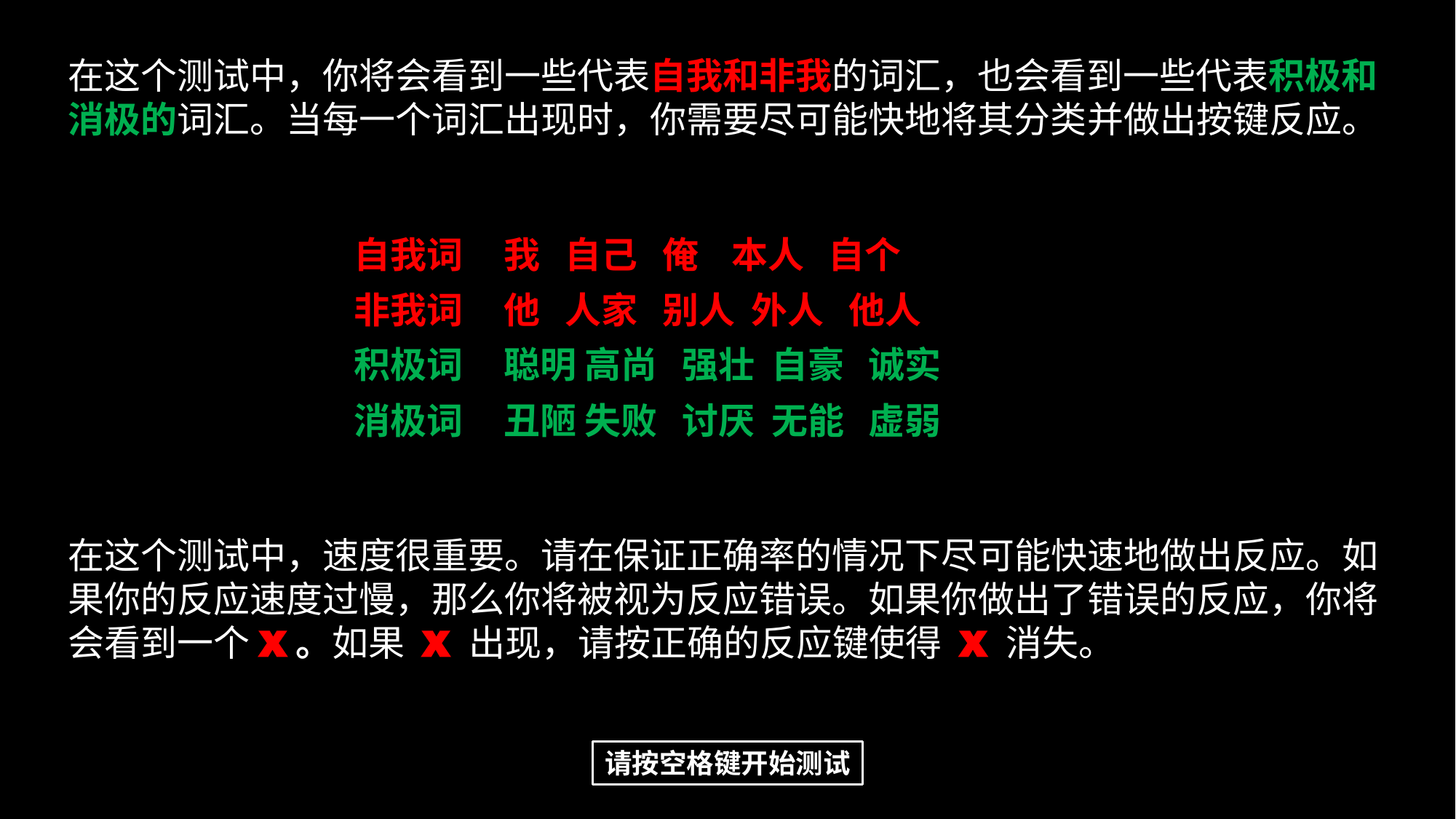

在这个测试中，你将会看到一些代表自我和非我的词汇，也会看到一些代表积极和消极的词汇。当每一个词汇出现时，你需要尽可能快地将其分类并做出按键反应。
自我词     我   自己   俺    本人   自个
非我词     他   人家   别人  外人   他人
积极词     聪明 高尚   强壮  自豪   诚实
消极词     丑陋 失败   讨厌  无能   虚弱
在这个测试中，速度很重要。请在保证正确率的情况下尽可能快速地做出反应。如果你的反应速度过慢，那么你将被视为反应错误。如果你做出了错误的反应，你将会看到一个X。如果 X 出现，请按正确的反应键使得 X 消失。
请按空格键开始测试